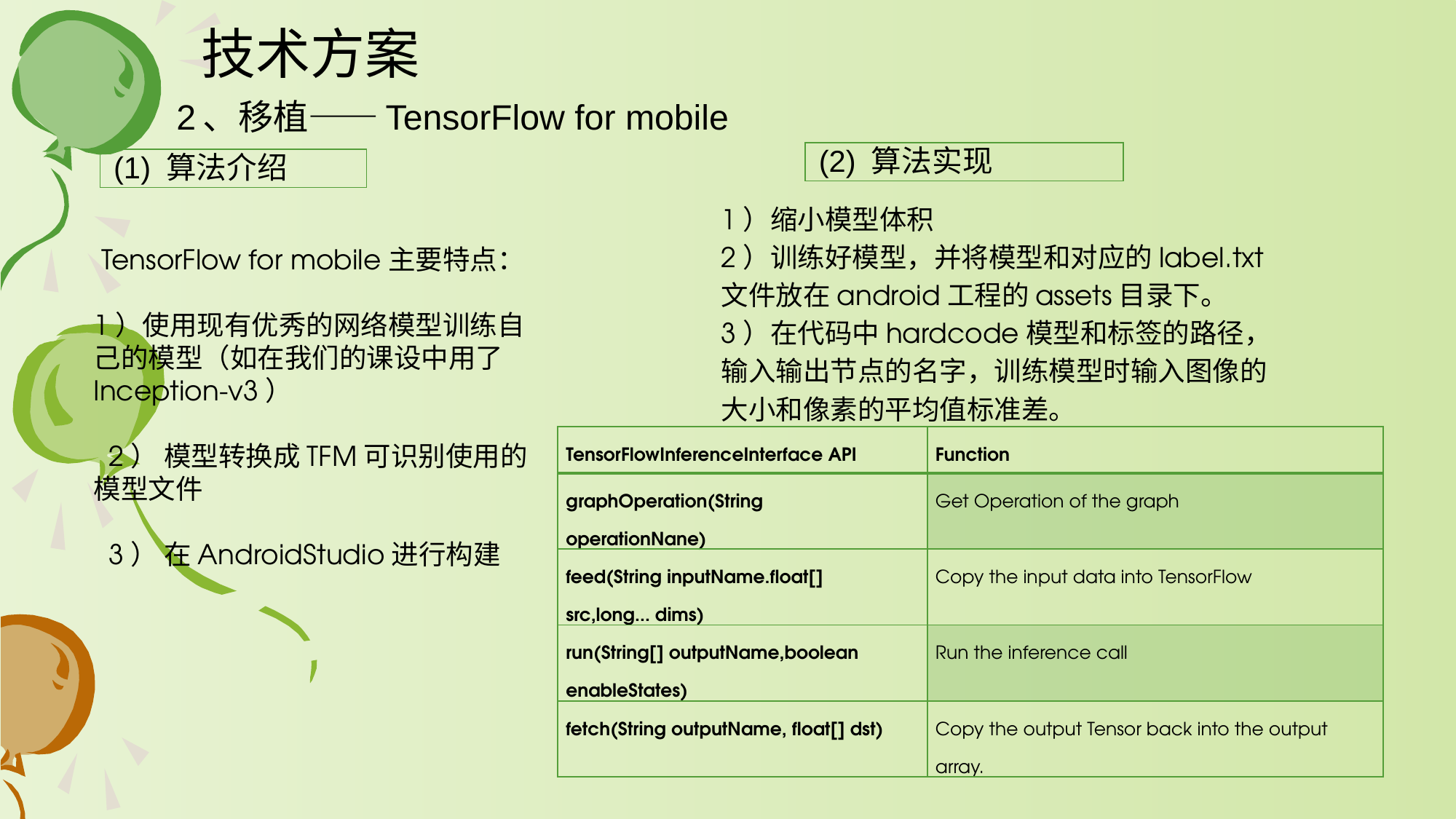

# 技术方案
 2、移植——TensorFlow for mobile
| (2) 算法实现 |
| --- |
| (1) 算法介绍 |
| --- |
1）缩小模型体积
2）训练好模型，并将模型和对应的label.txt文件放在android工程的assets目录下。
3）在代码中hardcode模型和标签的路径，输入输出节点的名字，训练模型时输入图像的大小和像素的平均值标准差。

 TensorFlow for mobile主要特点：

1）使用现有优秀的网络模型训练自己的模型（如在我们的课设中用了Inception-v3）
  2） 模型转换成TFM可识别使用的模型文件
  3） 在AndroidStudio进行构建
| TensorFlowInferenceInterface API | Function |
| --- | --- |
| graphOperation(String operationNane) | Get Operation of the graph |
| feed(String inputName.float[] src,long... dims) | Copy the input data into TensorFlow |
| run(String[] outputName,boolean enableStates) | Run the inference call |
| fetch(String outputName, float[] dst) | Copy the output Tensor back into the output array. |